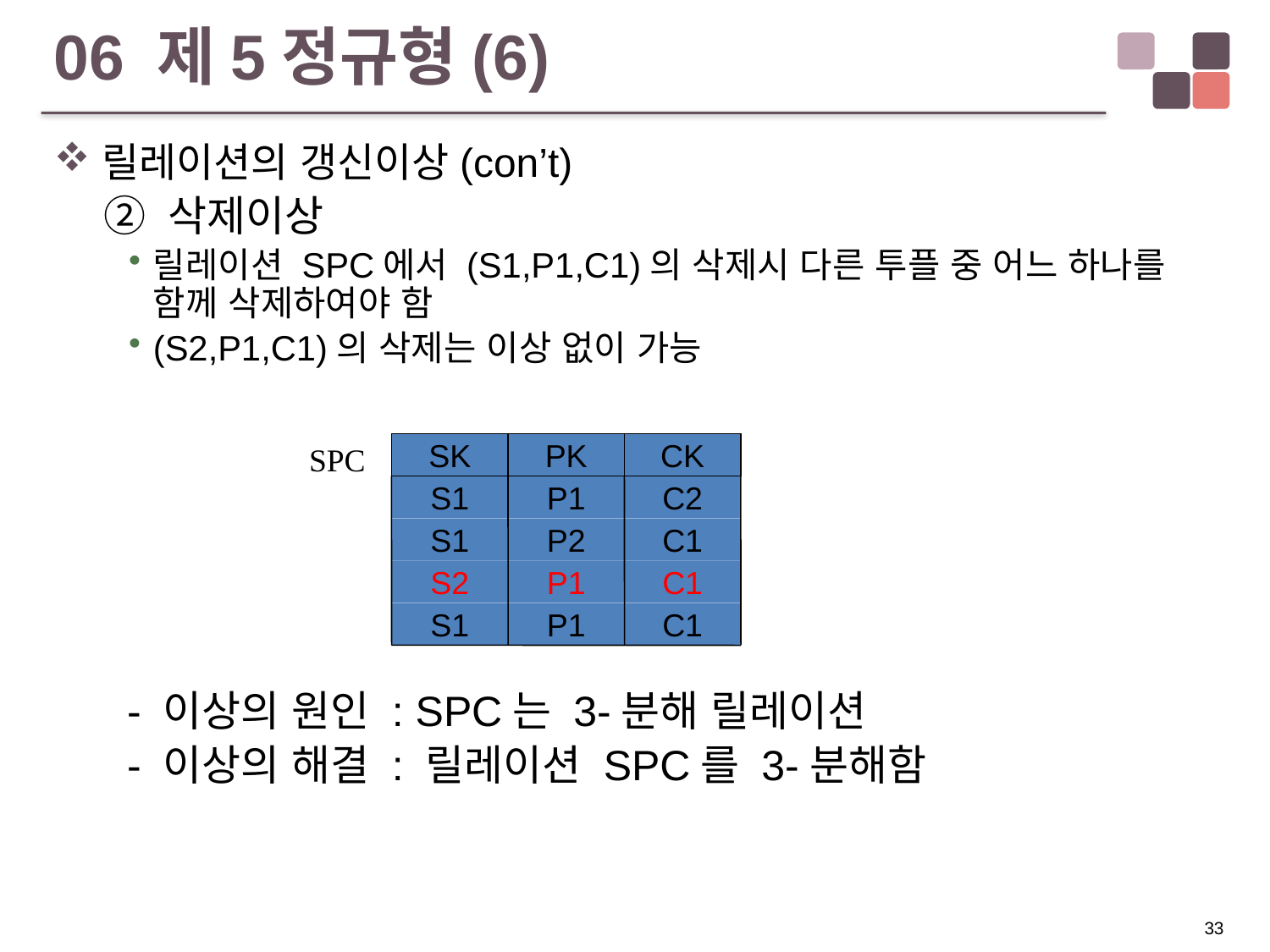

# 06 제5정규형(6)

릴레이션의 갱신이상(con’t)
② 삭제이상
릴레이션 SPC에서 (S1,P1,C1)의 삭제시 다른 투플 중 어느 하나를 함께 삭제하여야 함
(S2,P1,C1)의 삭제는 이상 없이 가능

  - 이상의 원인 : SPC는 3-분해 릴레이션
  - 이상의 해결 : 릴레이션 SPC를 3-분해함
SPC
SK
PK
CK
S1

P1

C2

S1
P2
C1
S2
P1
C1
S1
P1
C1